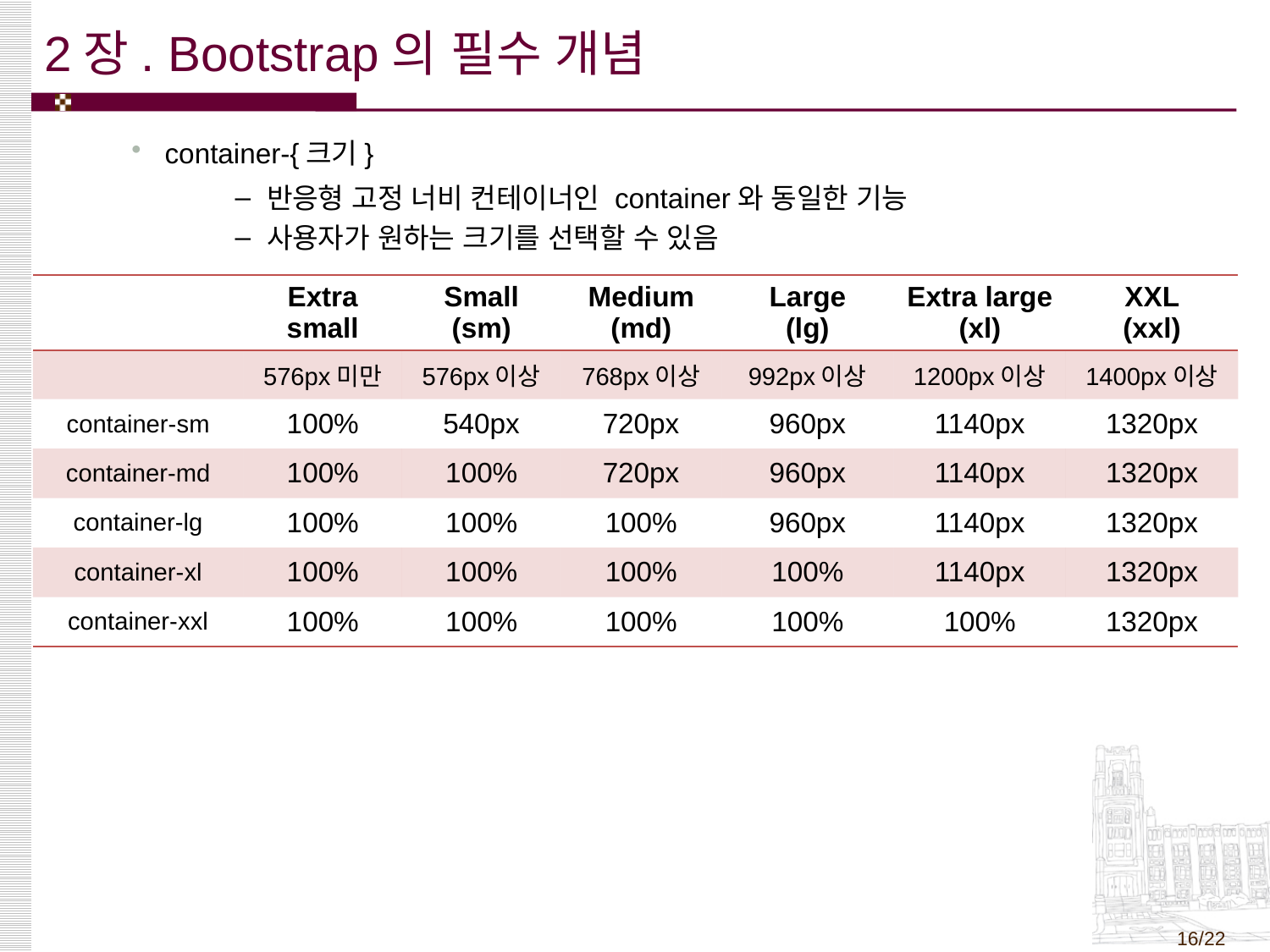

# 2장. Bootstrap의 필수 개념
 container-{크기}
반응형 고정 너비 컨테이너인 container와 동일한 기능
사용자가 원하는 크기를 선택할 수 있음

|  | Extra small | Small (sm) | Medium (md) | Large (lg) | Extra large (xl) | XXL (xxl) |
| --- | --- | --- | --- | --- | --- | --- |
|  | 576px미만 | 576px이상 | 768px이상 | 992px이상 | 1200px이상 | 1400px이상 |
| container-sm | 100% | 540px | 720px | 960px | 1140px | 1320px |
| container-md | 100% | 100% | 720px | 960px | 1140px | 1320px |
| container-lg | 100% | 100% | 100% | 960px | 1140px | 1320px |
| container-xl | 100% | 100% | 100% | 100% | 1140px | 1320px |
| container-xxl | 100% | 100% | 100% | 100% | 100% | 1320px |